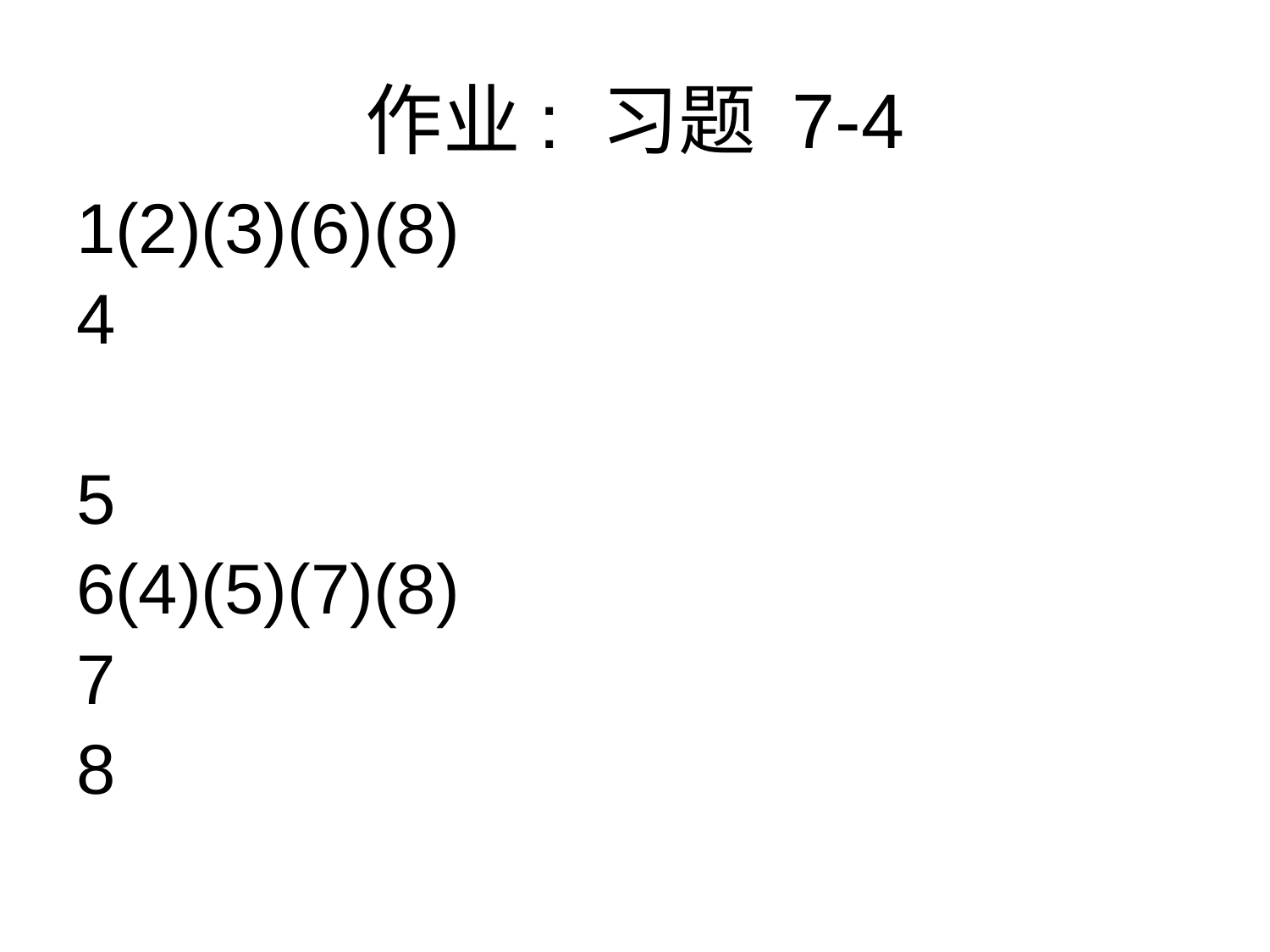

# 作业: 习题 7-4
1(2)(3)(6)(8)
4

5
6(4)(5)(7)(8)
7
8